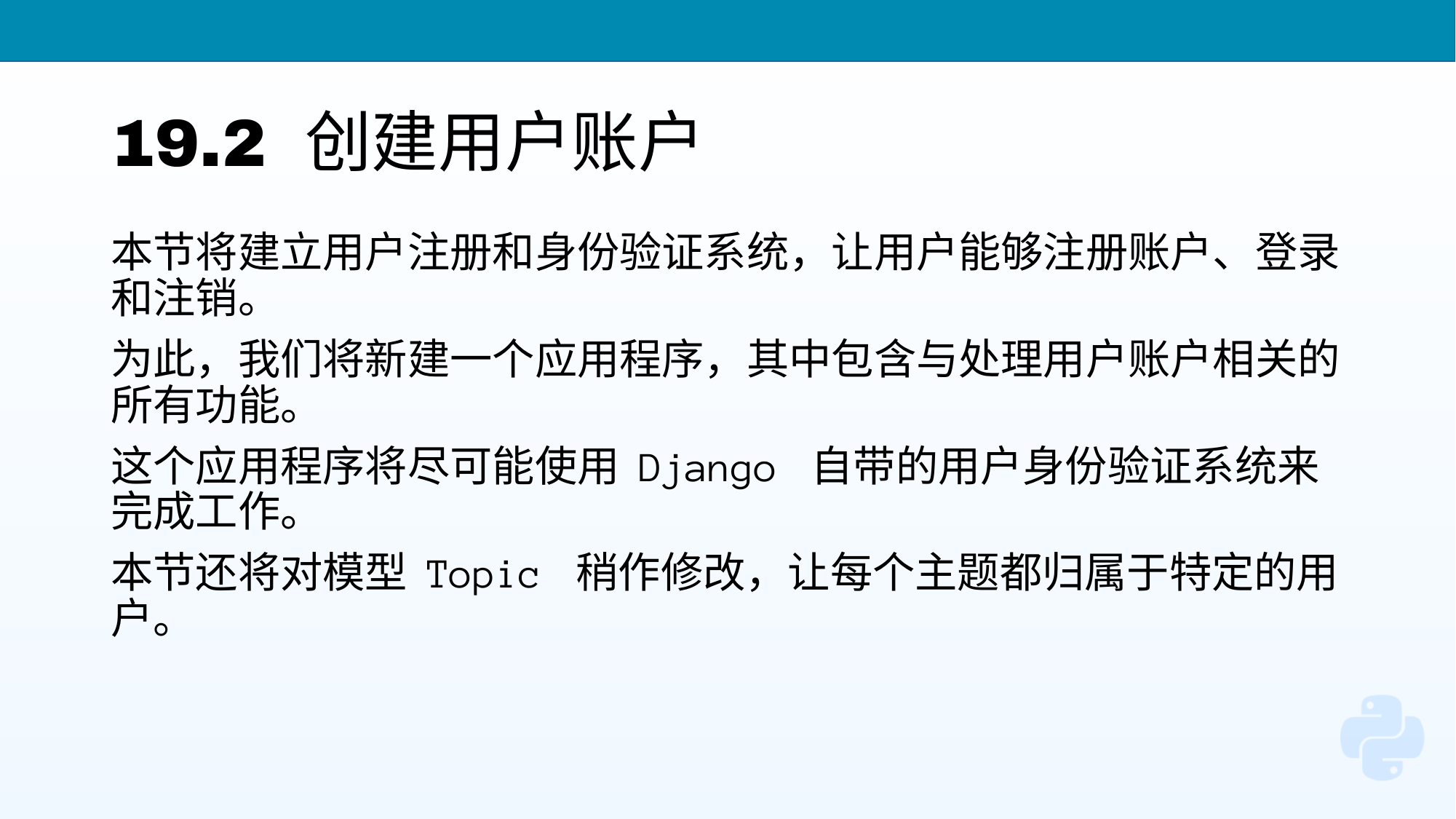

# 19.2 创建用户账户
本节将建立用户注册和身份验证系统，让用户能够注册账户、登录和注销。
为此，我们将新建一个应用程序，其中包含与处理用户账户相关的所有功能。
这个应用程序将尽可能使用 Django 自带的用户身份验证系统来完成工作。
本节还将对模型 Topic 稍作修改，让每个主题都归属于特定的用户。